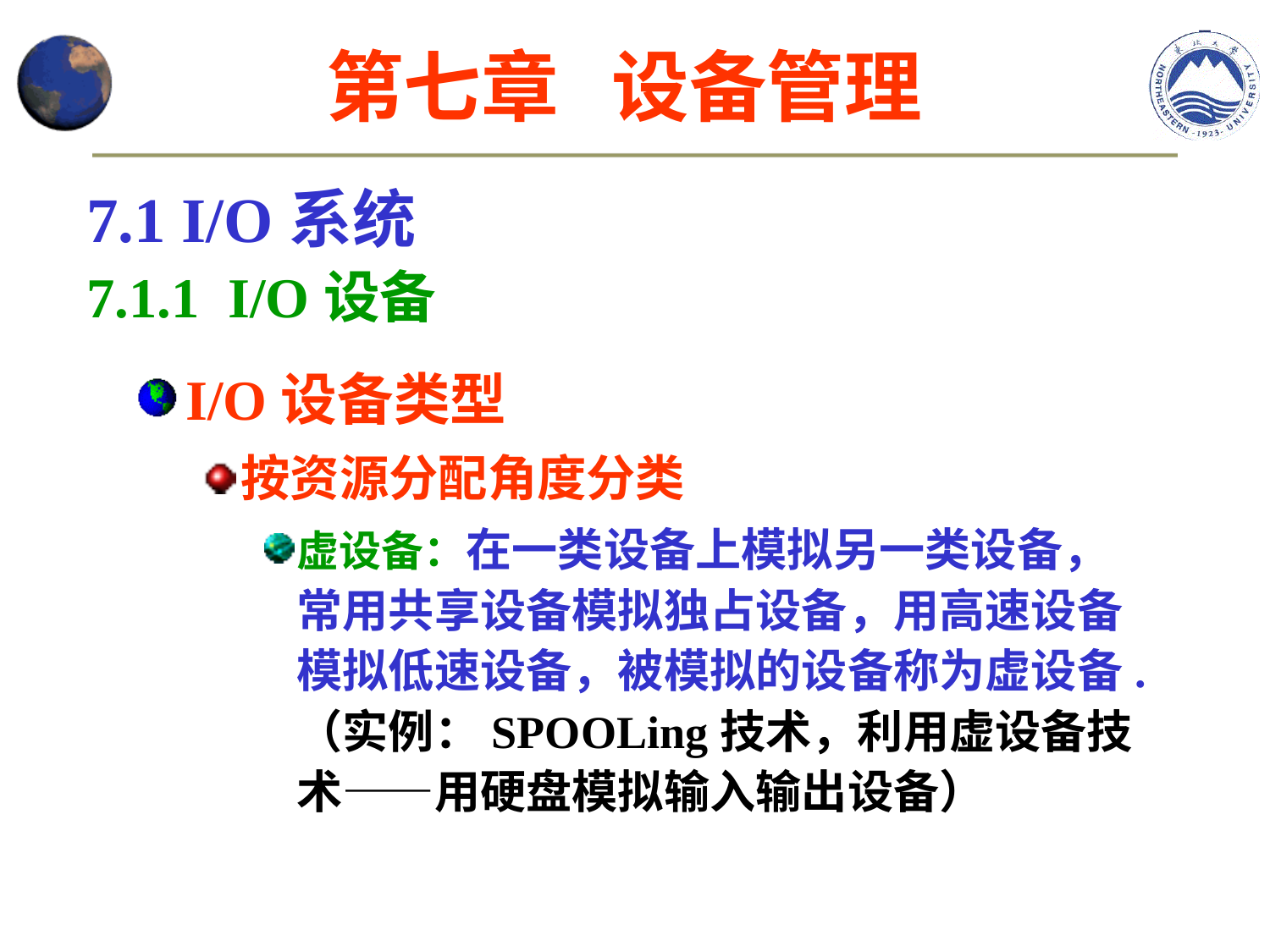

第七章   设备管理
7.1 I/O系统
7.1.1  I/O设备
I/O设备类型
按资源分配角度分类
虚设备：在一类设备上模拟另一类设备，常用共享设备模拟独占设备，用高速设备模拟低速设备，被模拟的设备称为虚设备.（实例：SPOOLing技术，利用虚设备技术——用硬盘模拟输入输出设备）